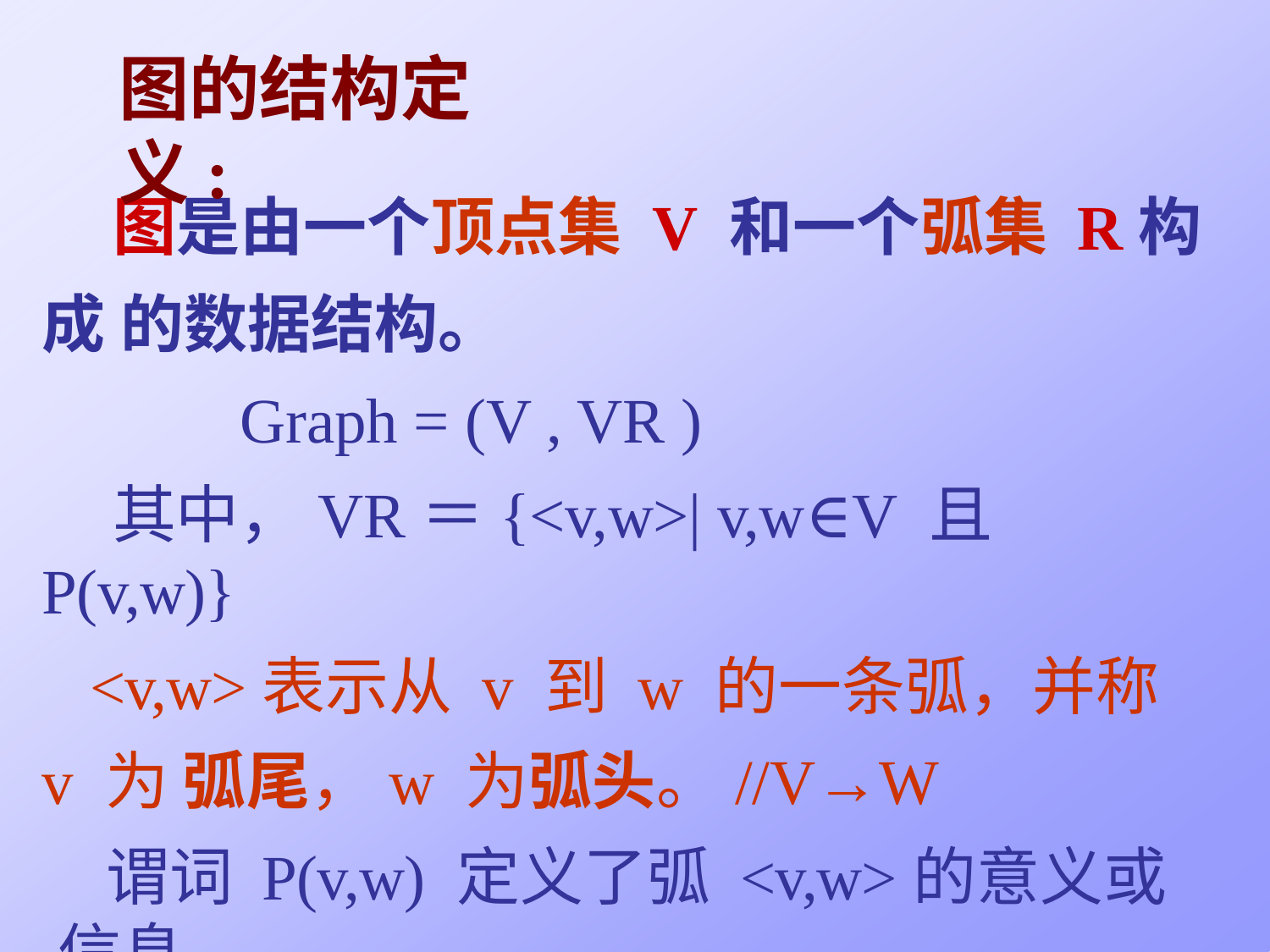

# 图的结构定义:
图是由一个顶点集V 和一个弧集 R构成 的数据结构。
Graph = (V , VR )
其中，VR＝{<v,w>| v,w∈V 且 P(v,w)}
<v,w>表示从 v 到 w 的一条弧，并称 v 为 弧尾，w 为弧头。//V→W
谓词 P(v,w) 定义了弧 <v,w>的意义或信息。
注：图当中的任何2个顶点都可能发生关系，不能用一句话来表示，要用谓词
来表示，要用一组有序对来表示。